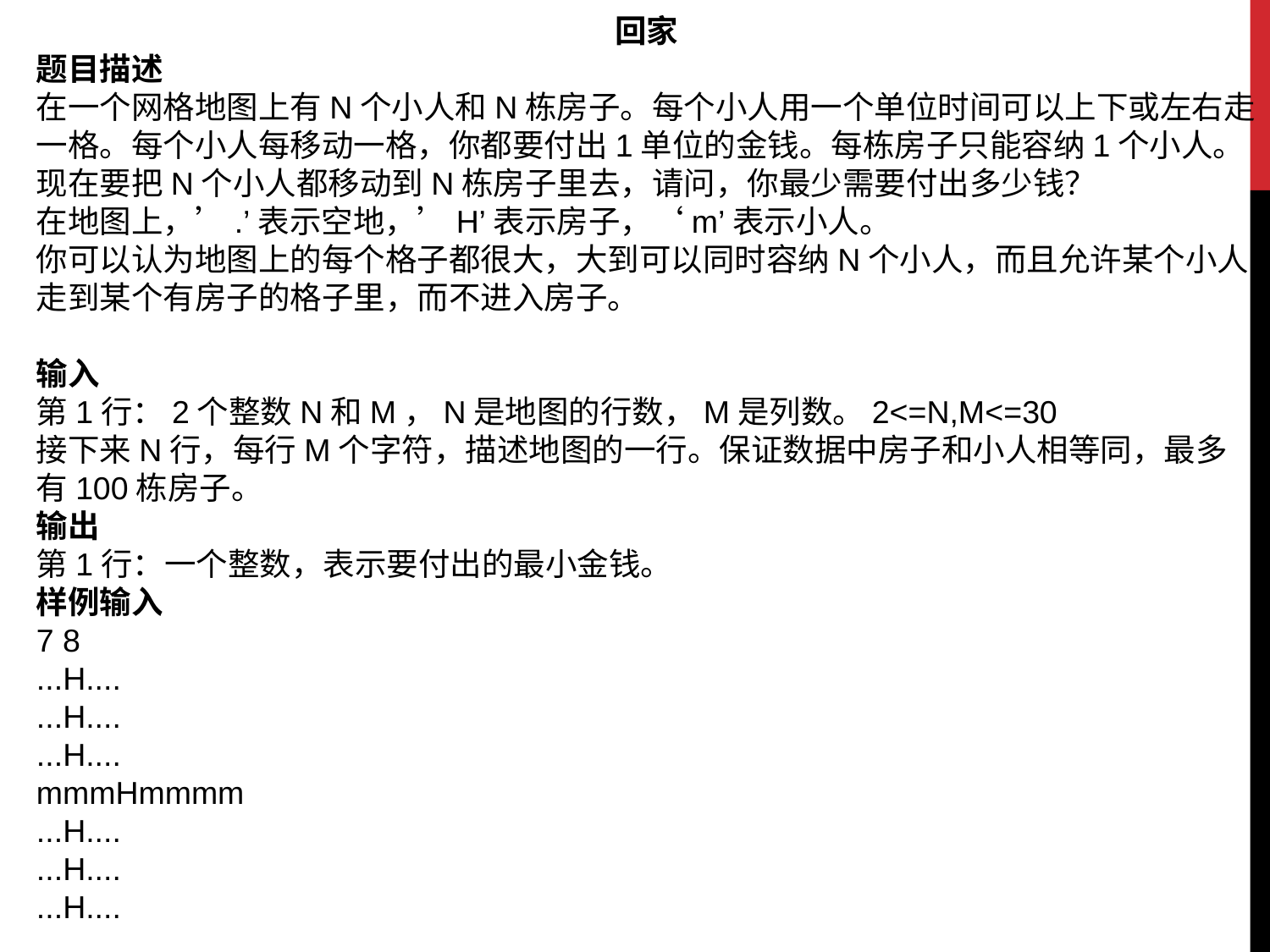

回家
题目描述
在一个网格地图上有N个小人和N栋房子。每个小人用一个单位时间可以上下或左右走一格。每个小人每移动一格，你都要付出1单位的金钱。每栋房子只能容纳1个小人。
现在要把N个小人都移动到N栋房子里去，请问，你最少需要付出多少钱？
在地图上，’.’表示空地，’H’表示房子，‘m’表示小人。
你可以认为地图上的每个格子都很大，大到可以同时容纳N个小人，而且允许某个小人走到某个有房子的格子里，而不进入房子。

输入
第1行：2个整数N和M，N是地图的行数，M是列数。2<=N,M<=30
接下来N行，每行M个字符，描述地图的一行。保证数据中房子和小人相等同，最多有100栋房子。
输出
第1行：一个整数，表示要付出的最小金钱。
样例输入
7 8
...H....
...H....
...H....
mmmHmmmm
...H....
...H....
...H....